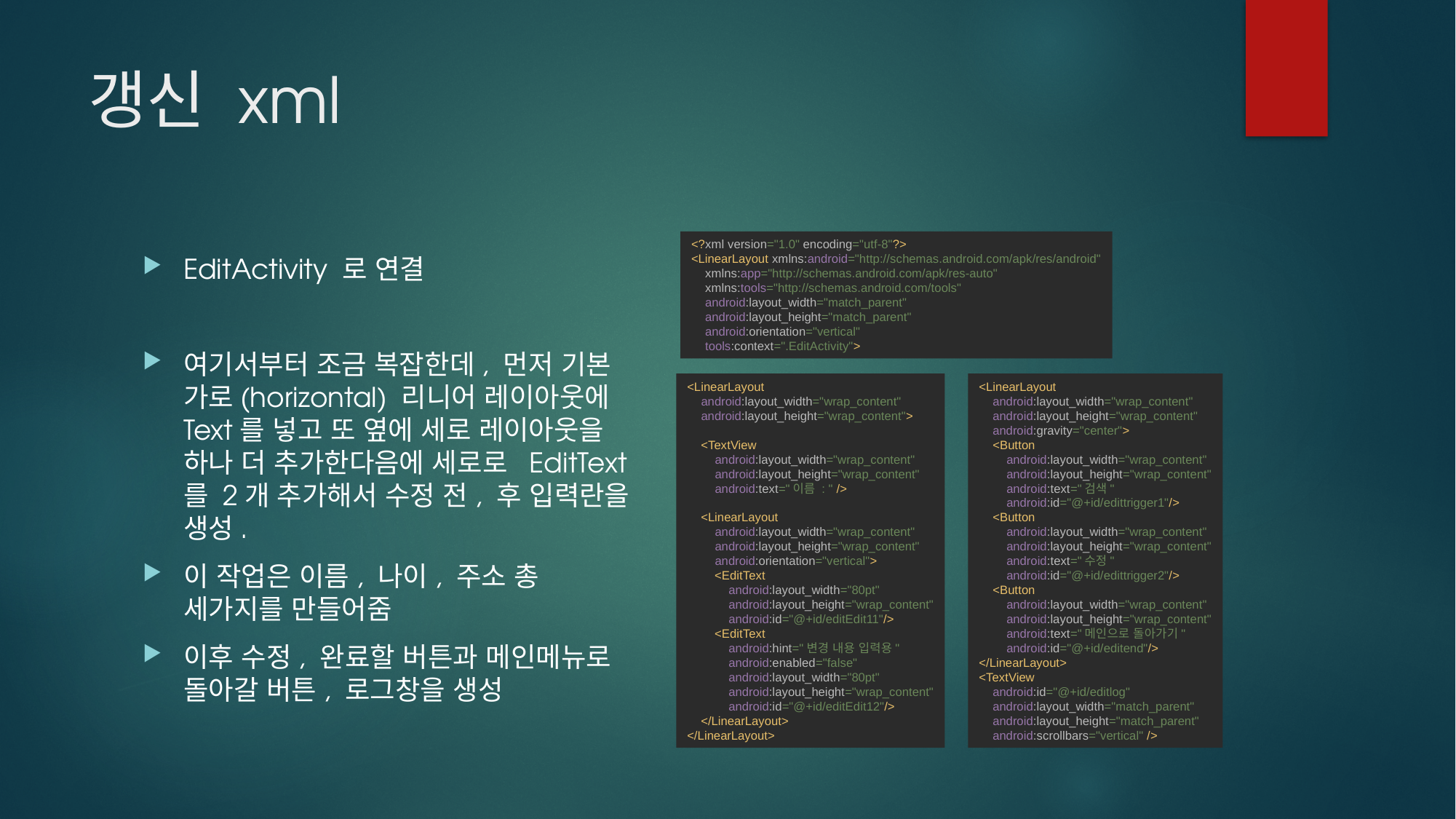

# 갱신 xml
<?xml version="1.0" encoding="utf-8"?>
<LinearLayout xmlns:android="http://schemas.android.com/apk/res/android"
    xmlns:app="http://schemas.android.com/apk/res-auto"
    xmlns:tools="http://schemas.android.com/tools"
    android:layout_width="match_parent"
    android:layout_height="match_parent"
    android:orientation="vertical"
    tools:context=".EditActivity">

EditActivity 로 연결

여기서부터 조금 복잡한데, 먼저 기본 가로(horizontal) 리니어 레이아웃에 Text를 넣고 또 옆에 세로 레이아웃을 하나 더 추가한다음에 세로로  EditText를 2개 추가해서 수정 전, 후 입력란을 생성.
이 작업은 이름, 나이, 주소 총 세가지를 만들어줌
이후 수정, 완료할 버튼과 메인메뉴로 돌아갈 버튼, 로그창을 생성

<LinearLayout
    android:layout_width="wrap_content"
    android:layout_height="wrap_content">
    <TextView
        android:layout_width="wrap_content"
        android:layout_height="wrap_content"
        android:text="이름 : " />
    <LinearLayout
        android:layout_width="wrap_content"
        android:layout_height="wrap_content"
        android:orientation="vertical">
        <EditText
            android:layout_width="80pt"
            android:layout_height="wrap_content"
            android:id="@+id/editEdit11"/>
        <EditText
            android:hint="변경 내용 입력용"
            android:enabled="false"
            android:layout_width="80pt"
            android:layout_height="wrap_content"
            android:id="@+id/editEdit12"/>
    </LinearLayout>
</LinearLayout>
<LinearLayout
    android:layout_width="wrap_content"
    android:layout_height="wrap_content"
    android:gravity="center">
    <Button
        android:layout_width="wrap_content"
        android:layout_height="wrap_content"
        android:text="검색"
        android:id="@+id/edittrigger1"/>
    <Button
        android:layout_width="wrap_content"
        android:layout_height="wrap_content"
        android:text="수정"
        android:id="@+id/edittrigger2"/>
    <Button
        android:layout_width="wrap_content"
        android:layout_height="wrap_content"
        android:text="메인으로 돌아가기"
        android:id="@+id/editend"/>
</LinearLayout>
<TextView
    android:id="@+id/editlog"
    android:layout_width="match_parent"
    android:layout_height="match_parent"
    android:scrollbars="vertical" />